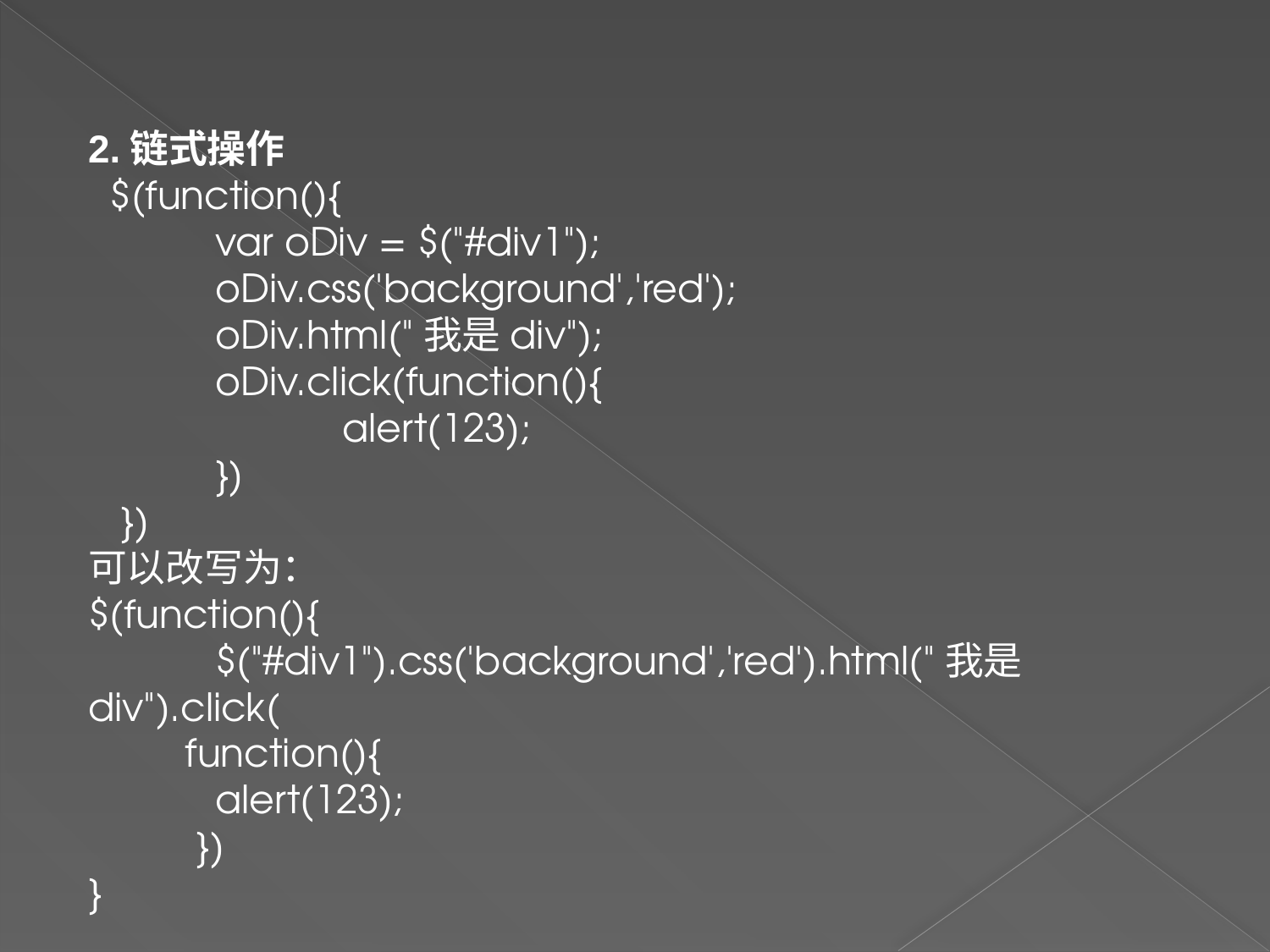

2.链式操作
  $(function(){
	var oDiv = $("#div1");
	oDiv.css('background','red');
	oDiv.html("我是div");
	oDiv.click(function(){
		alert(123);
	})
   })
可以改写为：
$(function(){
	$("#div1").css('background','red').html("我是div").click(
         function(){
	alert(123);
          })
}